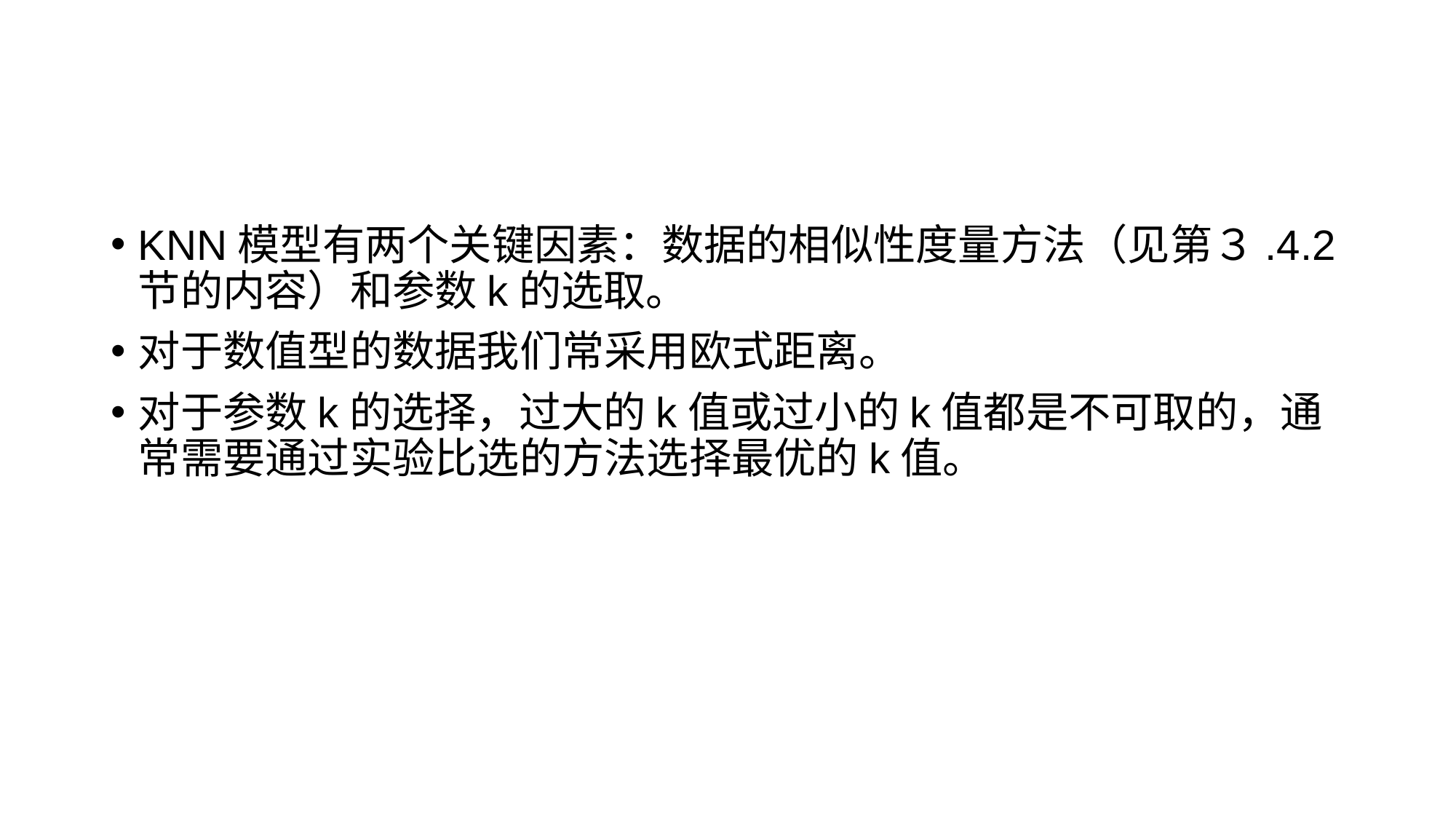

#
KNN模型有两个关键因素：数据的相似性度量方法（见第３.4.2节的内容）和参数k的选取。
对于数值型的数据我们常采用欧式距离。
对于参数k的选择，过大的k值或过小的k值都是不可取的，通常需要通过实验比选的方法选择最优的k值。